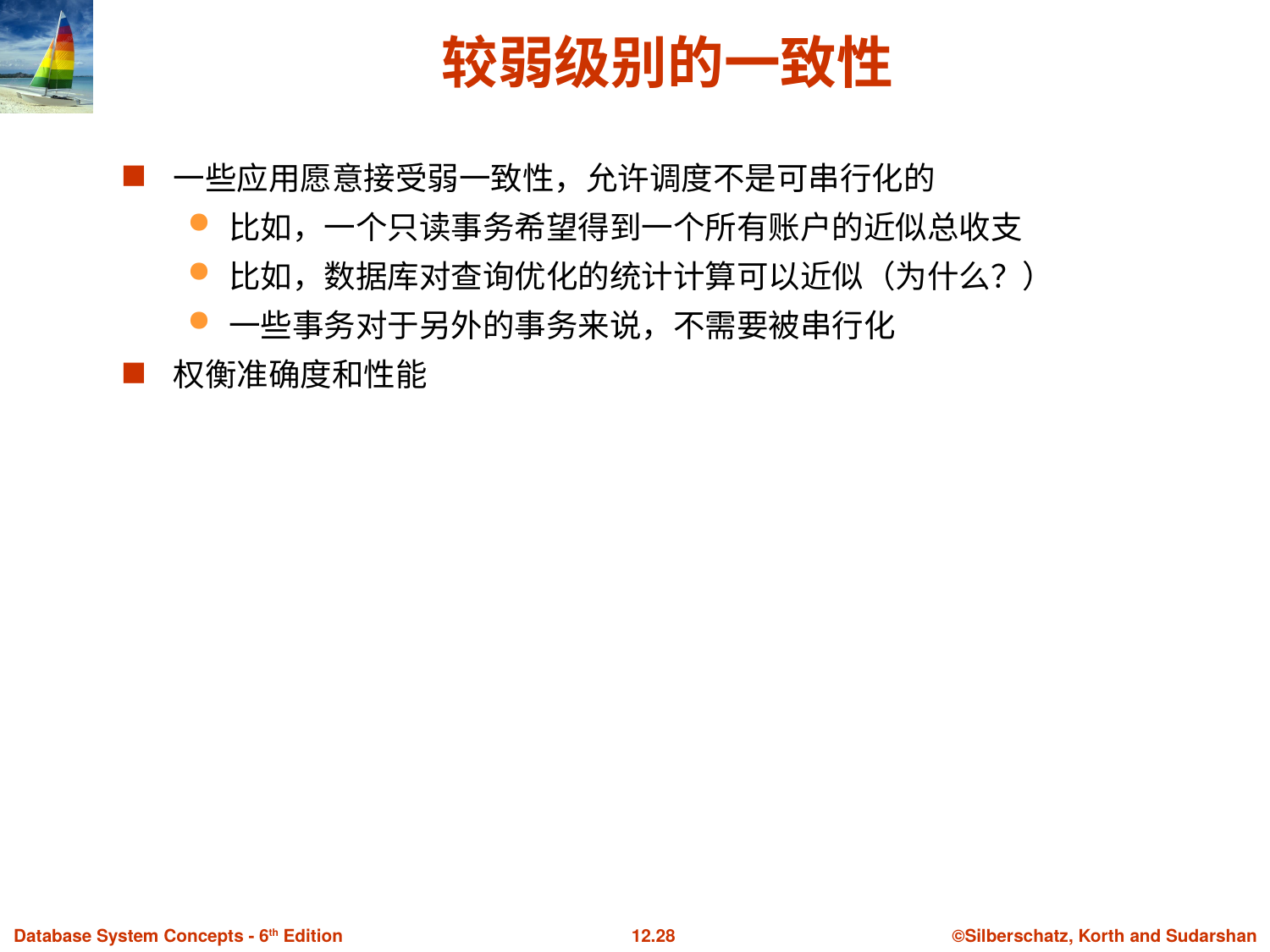

# 较弱级别的一致性
一些应用愿意接受弱一致性，允许调度不是可串行化的
比如，一个只读事务希望得到一个所有账户的近似总收支
比如，数据库对查询优化的统计计算可以近似（为什么？）
一些事务对于另外的事务来说，不需要被串行化
权衡准确度和性能